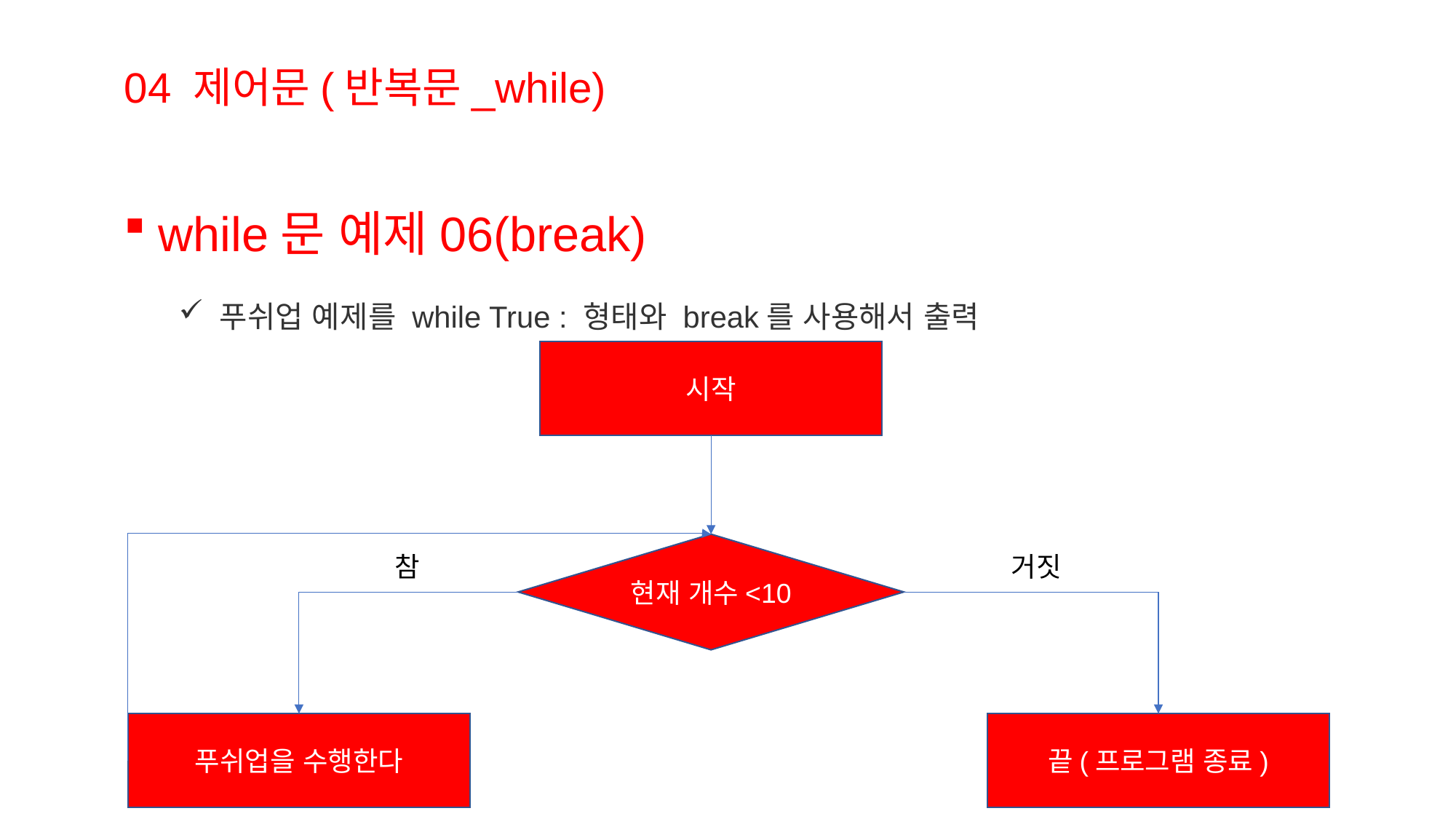

04 제어문(반복문_while)
while문 예제06(break)
푸쉬업 예제를 while True : 형태와 break를 사용해서 출력
시작
현재 개수<10
참
거짓
푸쉬업을 수행한다
끝(프로그램 종료)